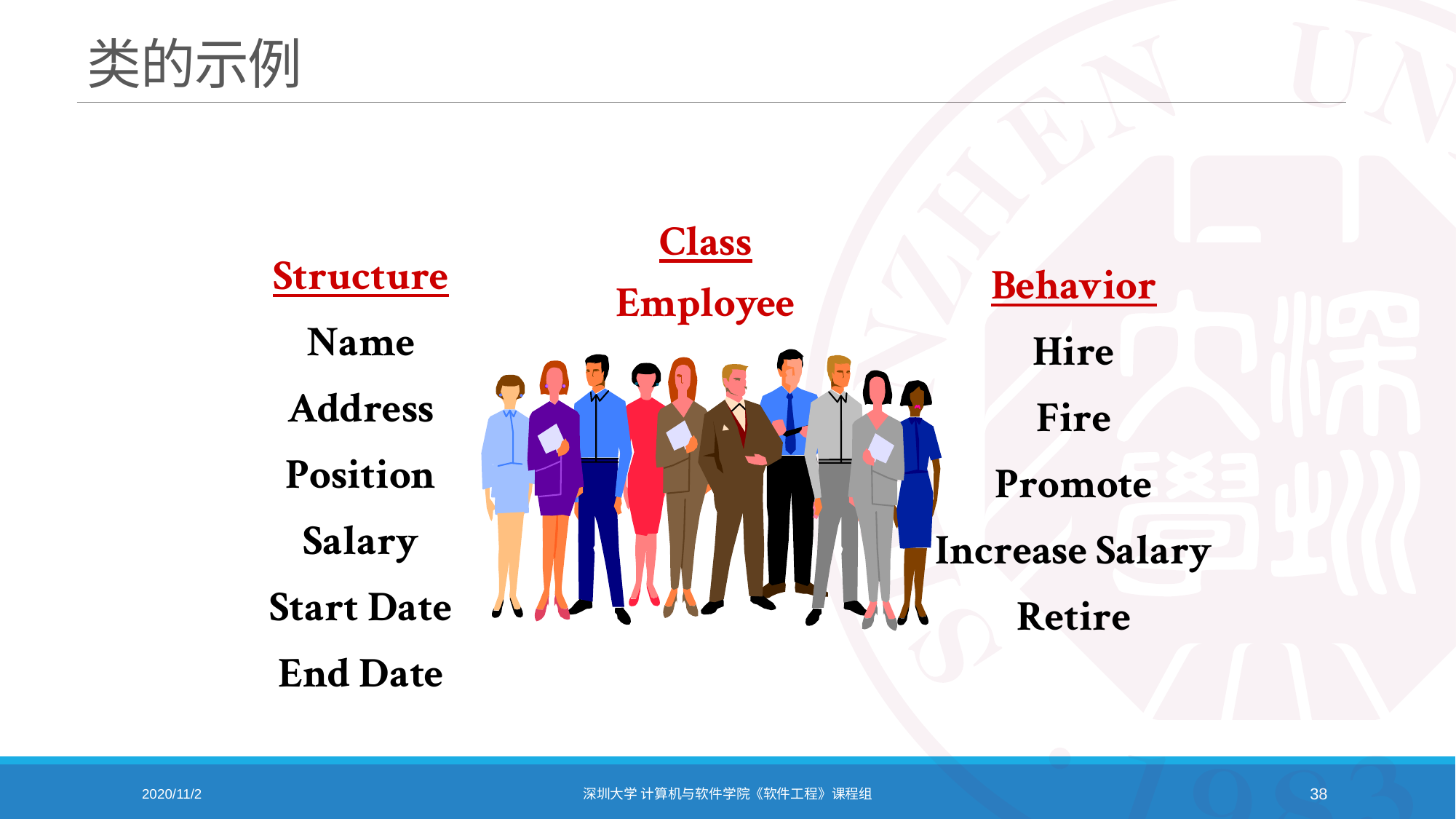

# 类的示例
Class
Employee
Structure
Name
Address
Position
Salary
Start Date
End Date
Behavior
Hire
Fire
Promote
Increase Salary
Retire

2020/11/2
深圳大学 计算机与软件学院《软件工程》课程组
38